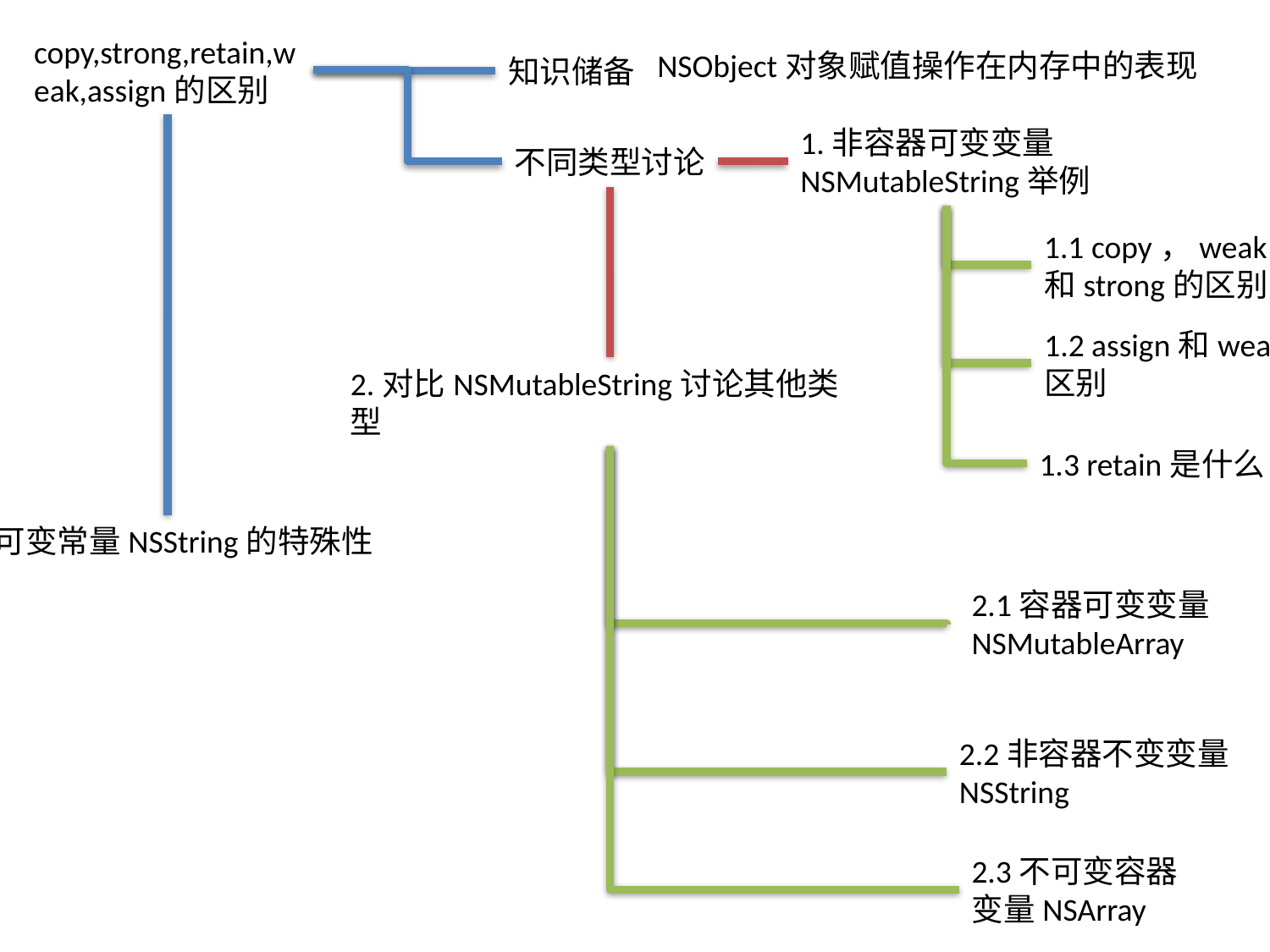

copy,strong,retain,weak,assign的区别
NSObject对象赋值操作在内存中的表现
知识储备
1.非容器可变变量NSMutableString举例
不同类型讨论
1.1 copy，weak和strong的区别
1.2 assign和weak区别
2.对比NSMutableString讨论其他类型
1.3 retain是什么
不可变常量NSString的特殊性
2.1容器可变变量NSMutableArray
2.2非容器不变变量
NSString
2.3不可变容器变量NSArray